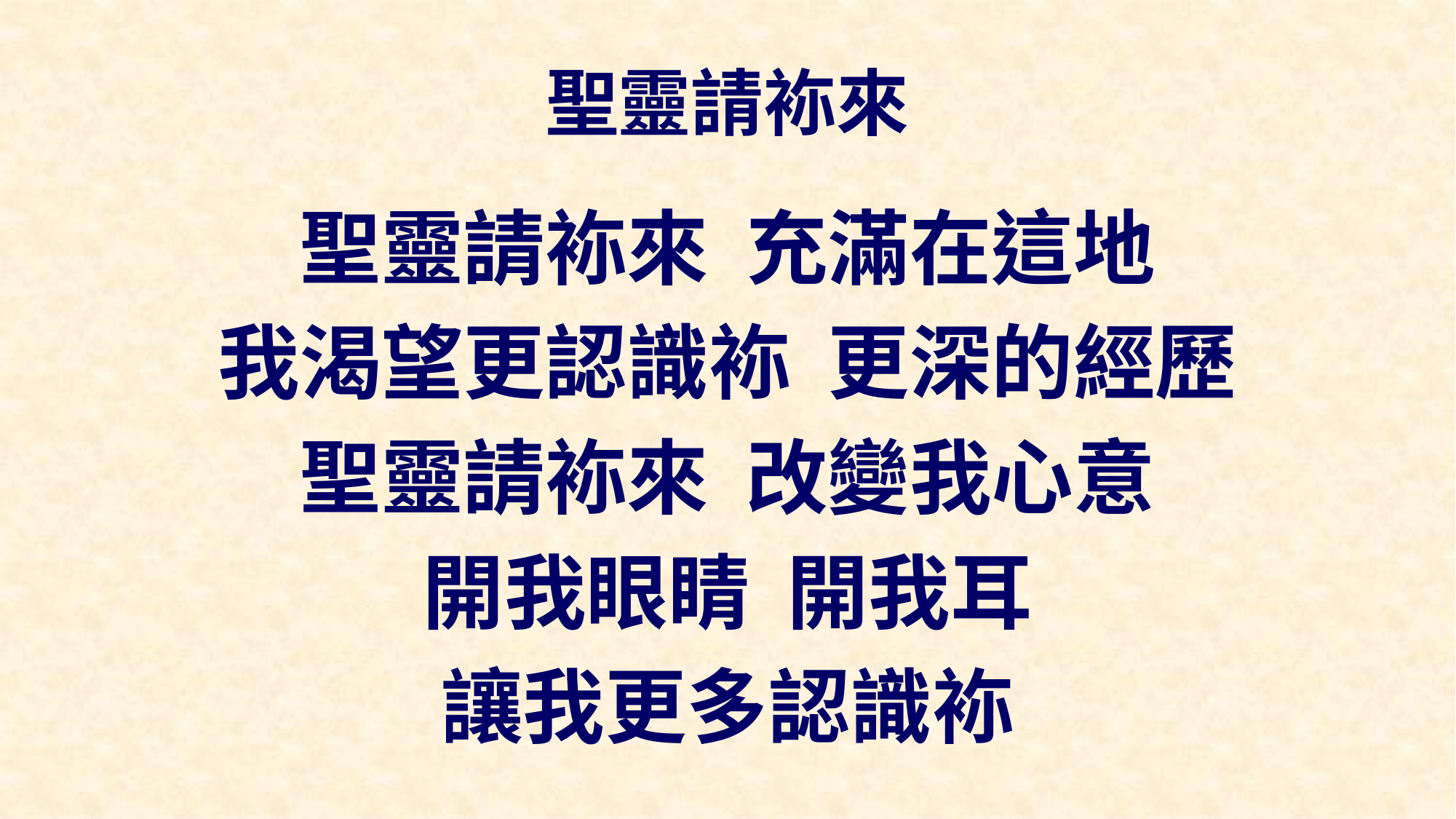

# 聖靈請袮來
聖靈請袮來  充滿在這地
我渴望更認識袮  更深的經歷
聖靈請袮來  改變我心意
開我眼睛  開我耳
讓我更多認識袮